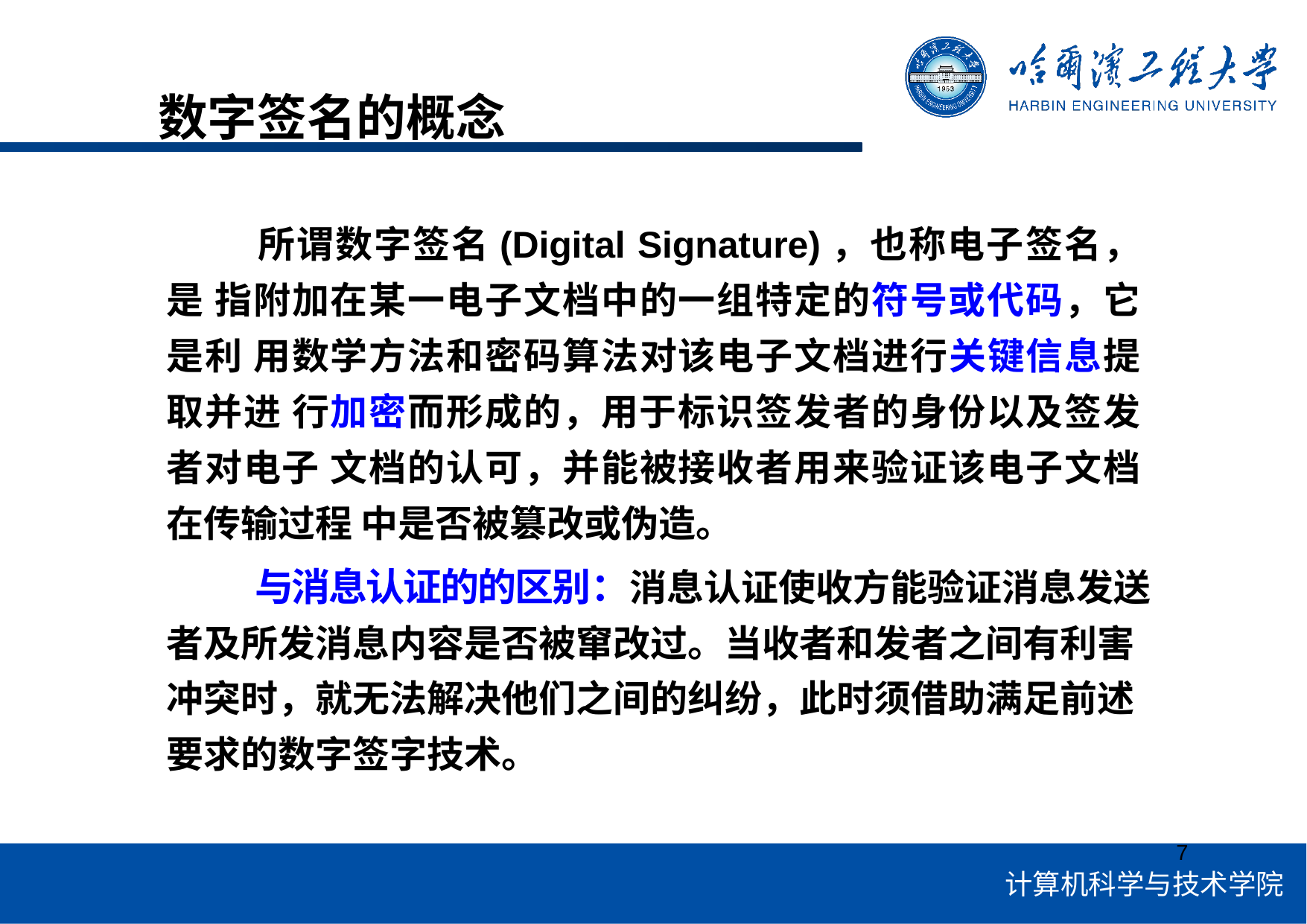

# 数字签名的概念
所谓数字签名(Digital Signature)，也称电子签名，是 指附加在某一电子文档中的一组特定的符号或代码，它是利 用数学方法和密码算法对该电子文档进行关键信息提取并进 行加密而形成的，用于标识签发者的身份以及签发者对电子 文档的认可，并能被接收者用来验证该电子文档在传输过程 中是否被篡改或伪造。
与消息认证的的区别：消息认证使收方能验证消息发送 者及所发消息内容是否被窜改过。当收者和发者之间有利害 冲突时，就无法解决他们之间的纠纷，此时须借助满足前述 要求的数字签字技术。
7